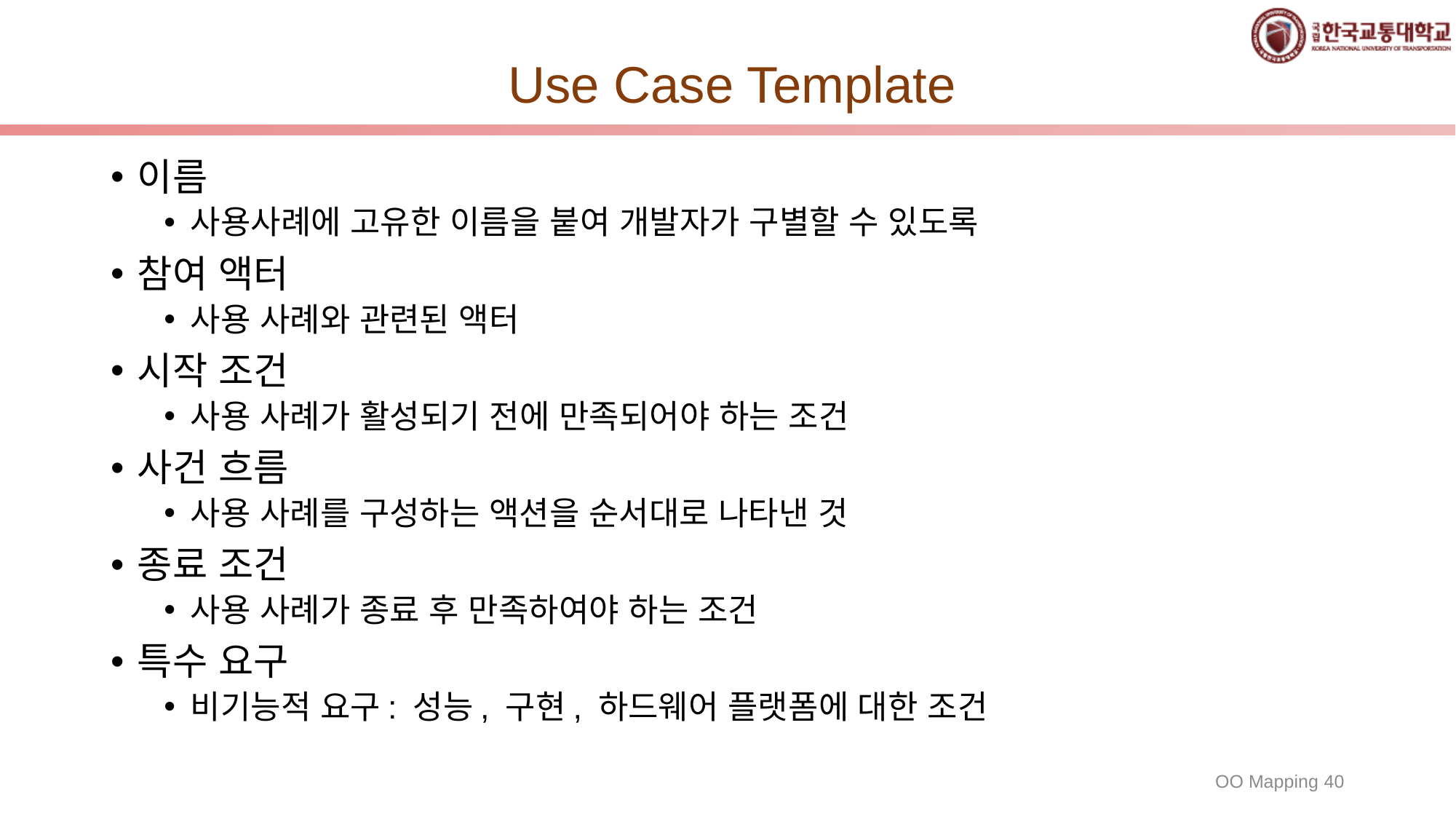

# Use Case Template
이름
사용사례에 고유한 이름을 붙여 개발자가 구별할 수 있도록
참여 액터
사용 사례와 관련된 액터
시작 조건
사용 사례가 활성되기 전에 만족되어야 하는 조건
사건 흐름
사용 사례를 구성하는 액션을 순서대로 나타낸 것
종료 조건
사용 사례가 종료 후 만족하여야 하는 조건
특수 요구
비기능적 요구: 성능, 구현, 하드웨어 플랫폼에 대한 조건
40